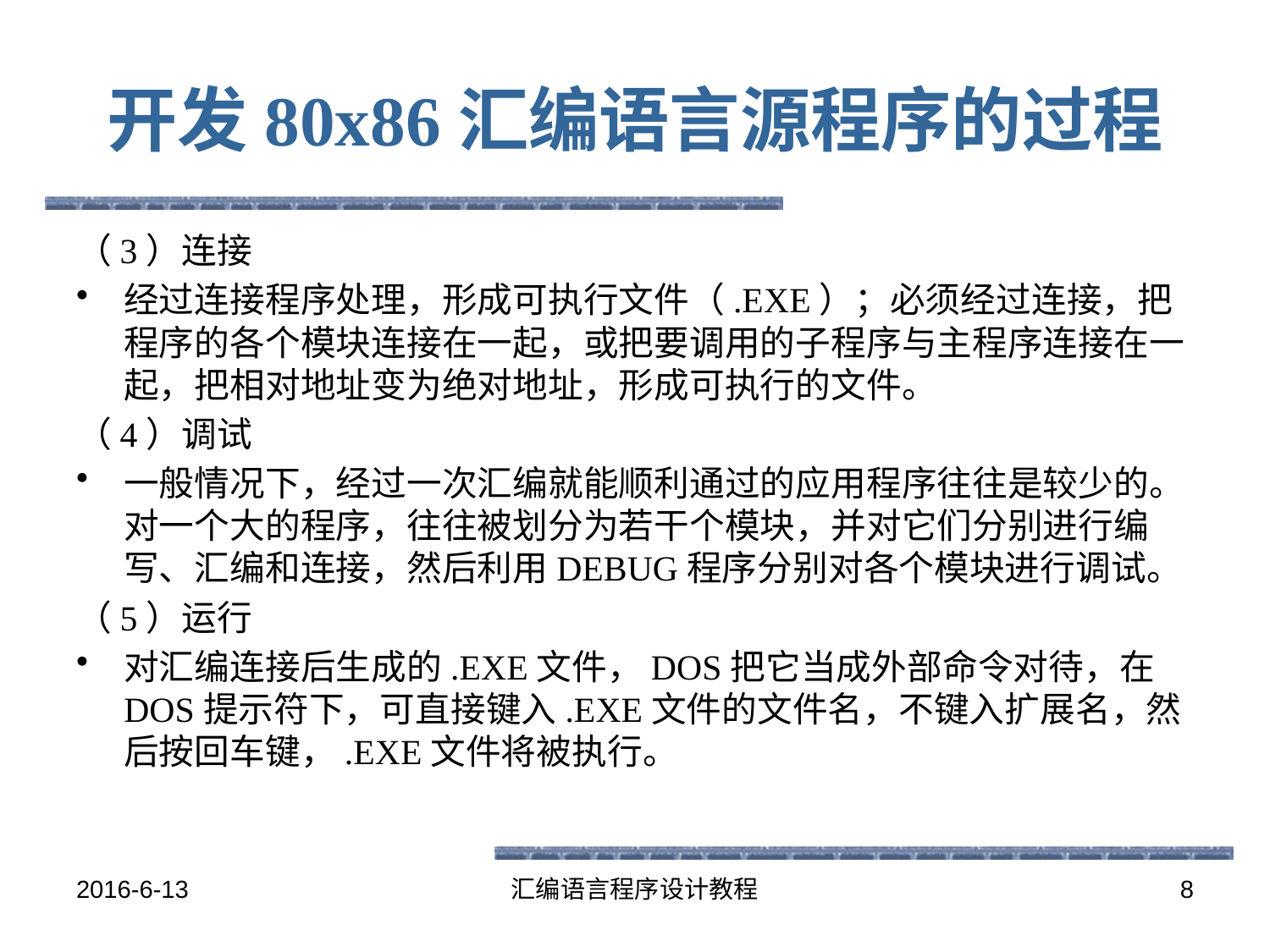

# 开发80x86汇编语言源程序的过程
（3）连接
经过连接程序处理，形成可执行文件（.EXE）；必须经过连接，把程序的各个模块连接在一起，或把要调用的子程序与主程序连接在一起，把相对地址变为绝对地址，形成可执行的文件。
（4）调试
一般情况下，经过一次汇编就能顺利通过的应用程序往往是较少的。对一个大的程序，往往被划分为若干个模块，并对它们分别进行编写、汇编和连接，然后利用DEBUG程序分别对各个模块进行调试。
（5）运行
对汇编连接后生成的.EXE文件，DOS把它当成外部命令对待，在DOS提示符下，可直接键入.EXE文件的文件名，不键入扩展名，然后按回车键，.EXE文件将被执行。
2016-6-13
汇编语言程序设计教程
8